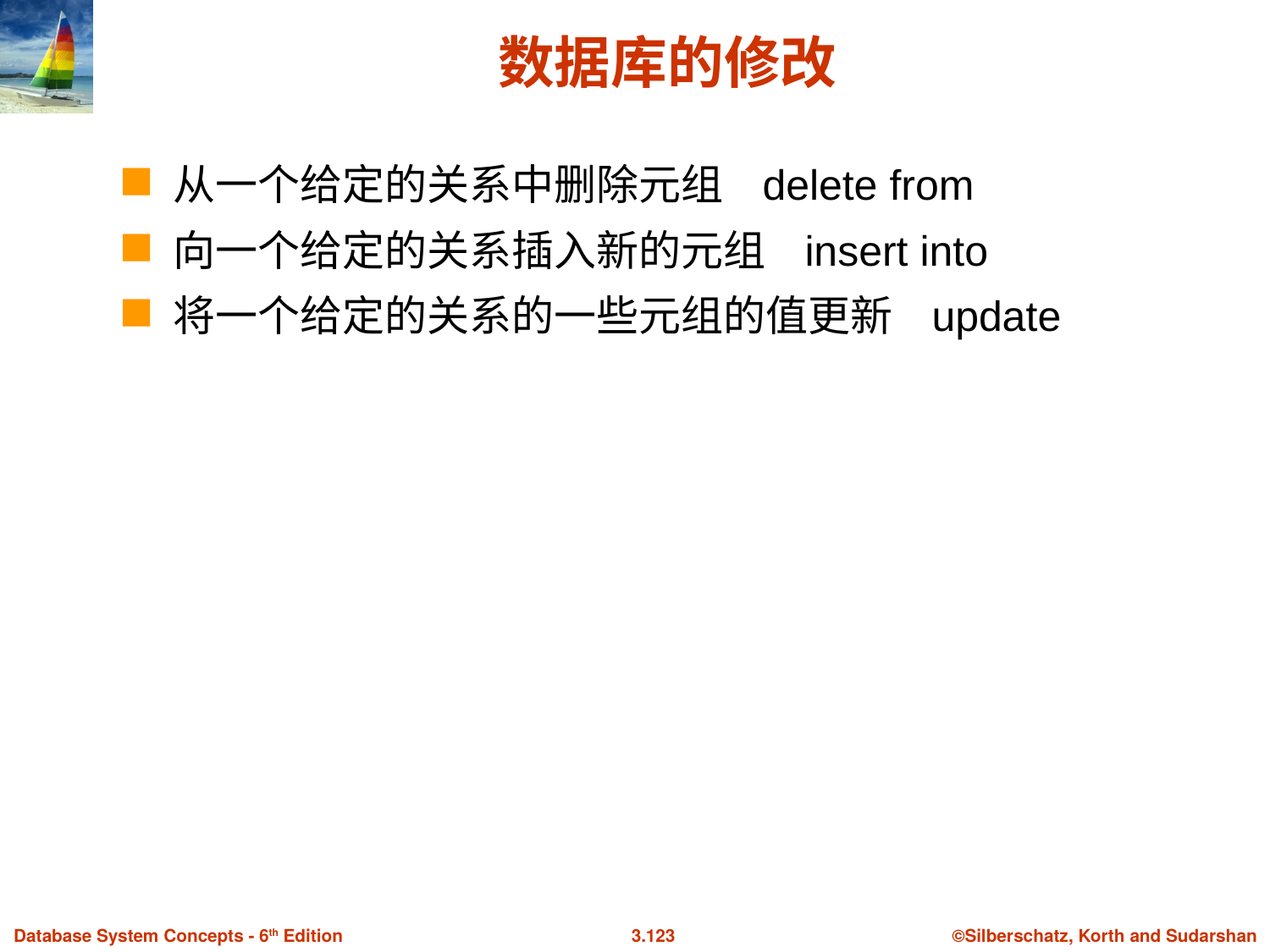

# 数据库的修改
从一个给定的关系中删除元组   delete from
向一个给定的关系插入新的元组   insert into
将一个给定的关系的一些元组的值更新   update